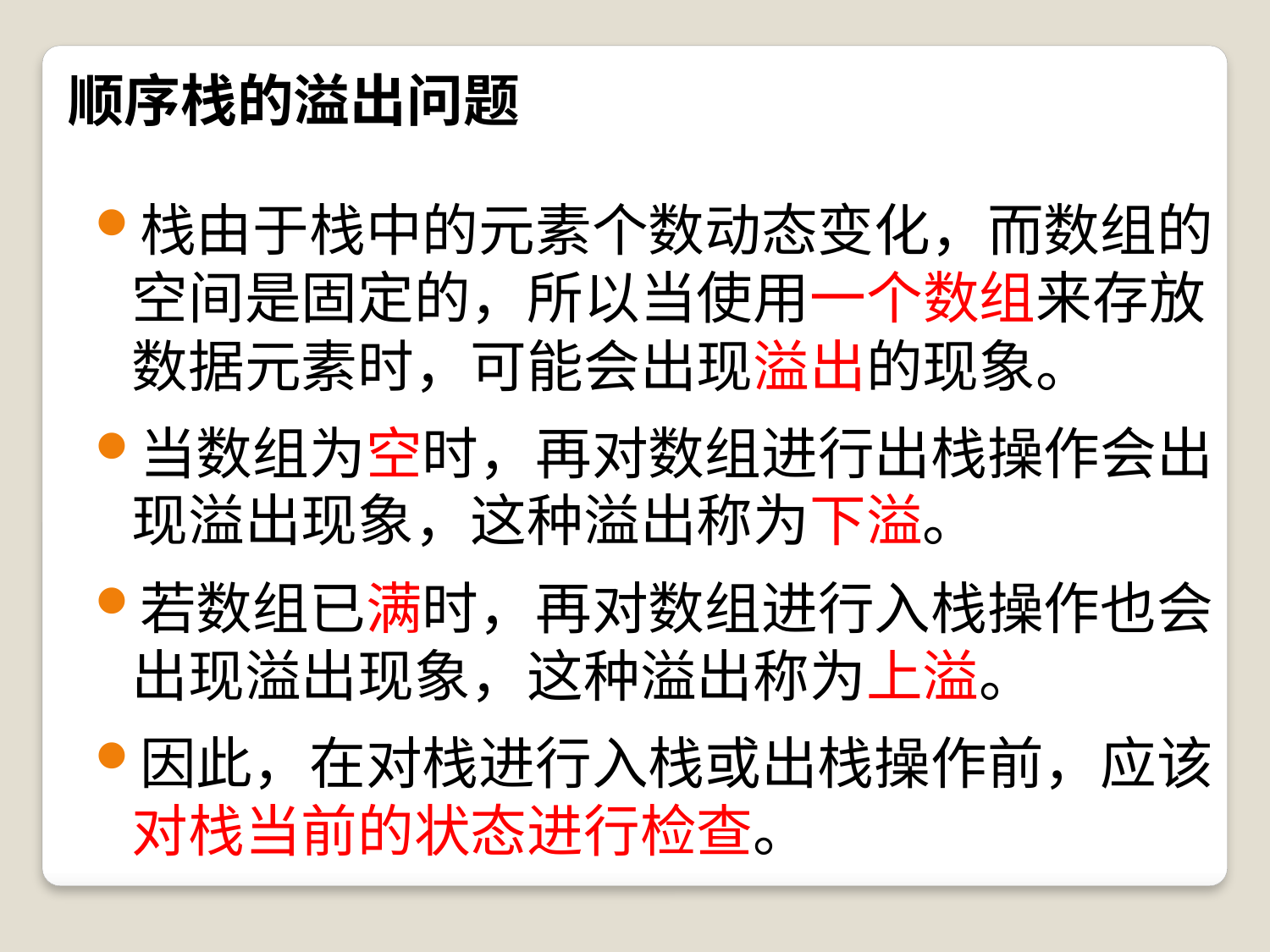

# 顺序栈的溢出问题

栈由于栈中的元素个数动态变化，而数组的空间是固定的，所以当使用一个数组来存放数据元素时，可能会出现溢出的现象。
当数组为空时，再对数组进行出栈操作会出现溢出现象，这种溢出称为下溢。
若数组已满时，再对数组进行入栈操作也会出现溢出现象，这种溢出称为上溢。
因此，在对栈进行入栈或出栈操作前，应该对栈当前的状态进行检查。